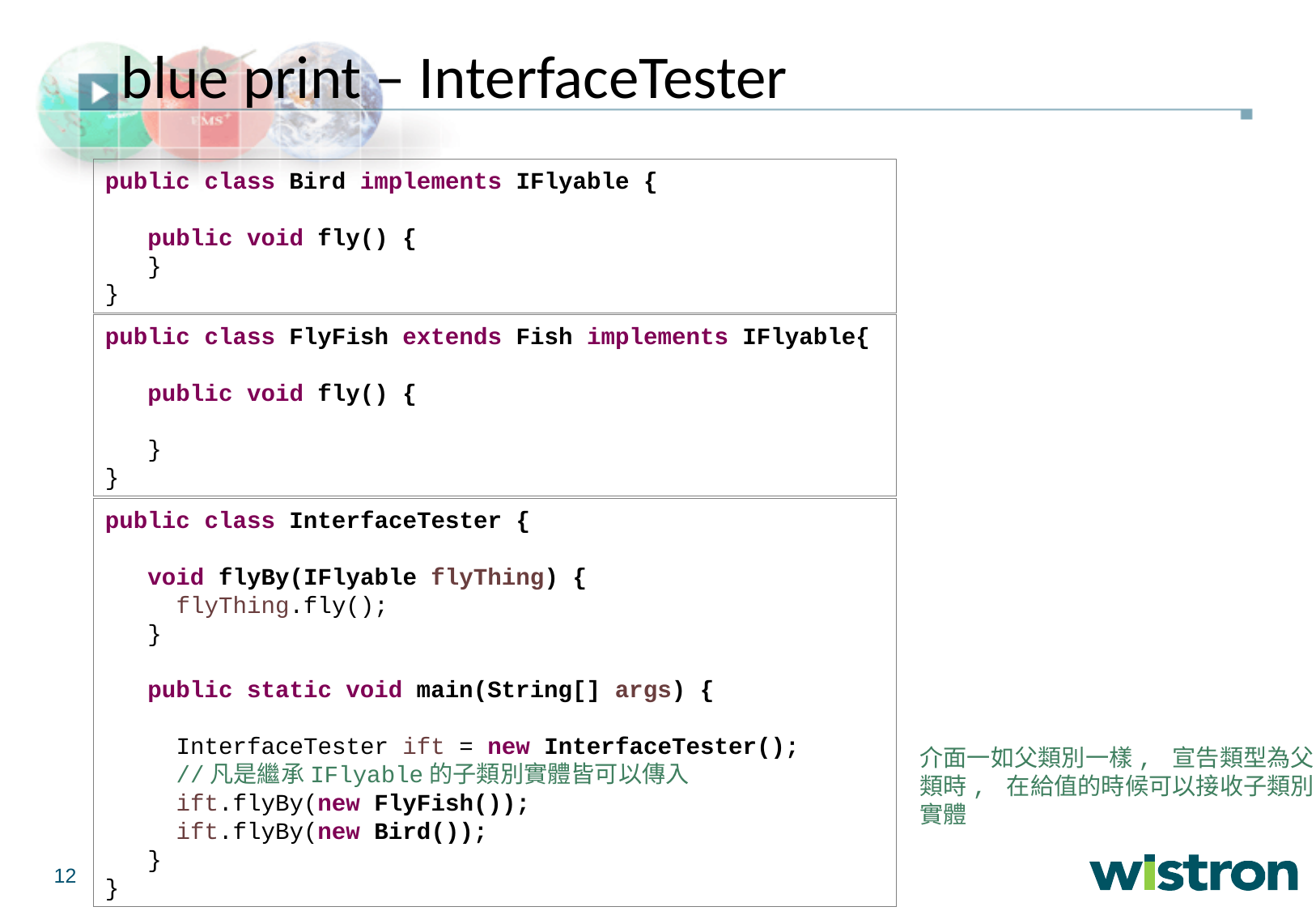

blue print – InterfaceTester
public class Bird implements IFlyable {

   public void fly() {
   }
}
public class FlyFish extends Fish implements IFlyable{

   public void fly() {

   }
}
public class InterfaceTester {

   void flyBy(IFlyable flyThing) {
     flyThing.fly();
   }

   public static void main(String[] args) {

     InterfaceTester ift = new InterfaceTester();
     //凡是繼承IFlyable的子類別實體皆可以傳入
     ift.flyBy(new FlyFish());
     ift.flyBy(new Bird());
   }
}
介面一如父類別一樣, 宣告類型為父類時, 在給值的時候可以接收子類別實體